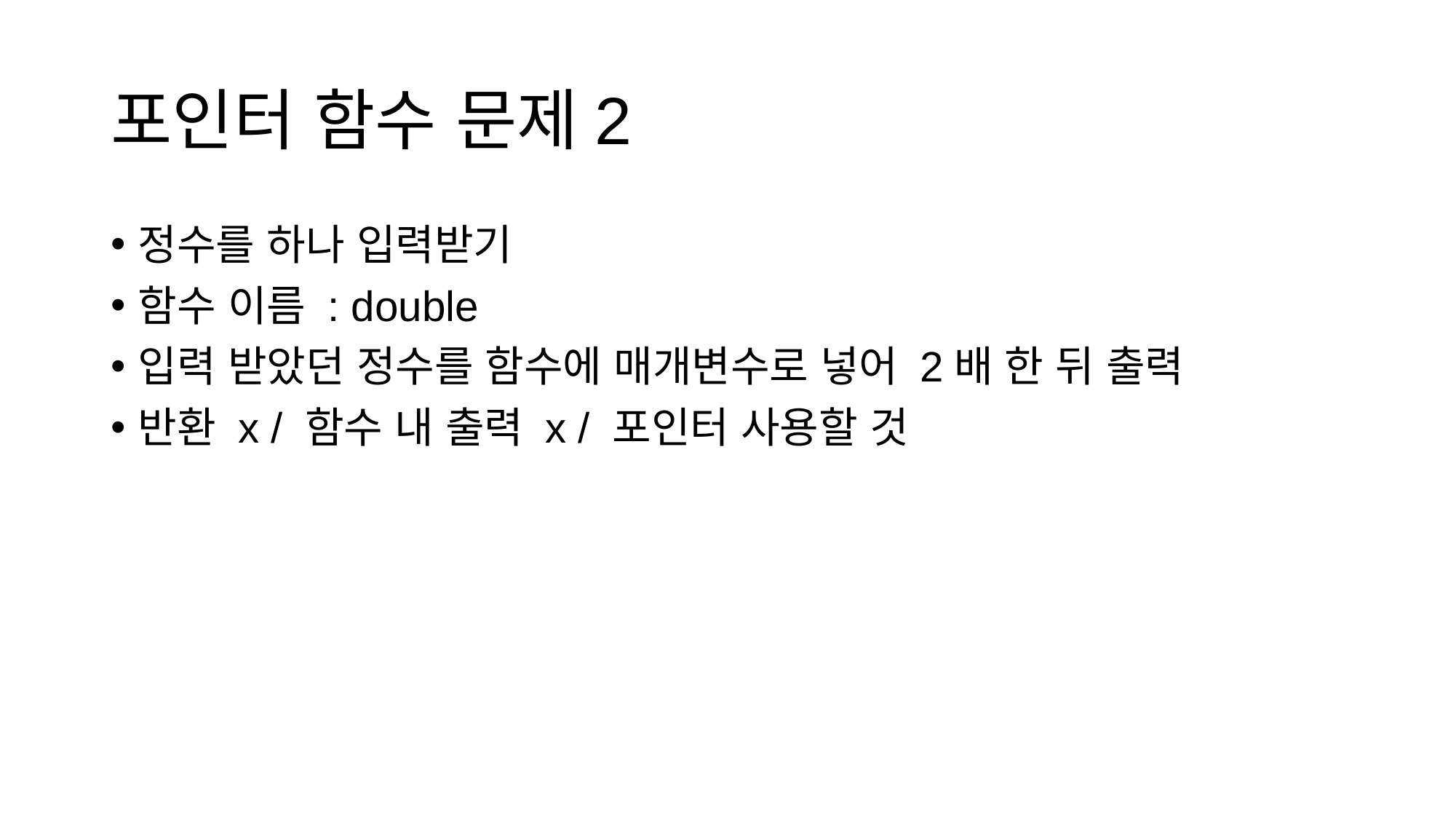

# 포인터 함수 문제2
정수를 하나 입력받기
함수 이름 : double
입력 받았던 정수를 함수에 매개변수로 넣어 2배 한 뒤 출력
반환 x / 함수 내 출력 x / 포인터 사용할 것